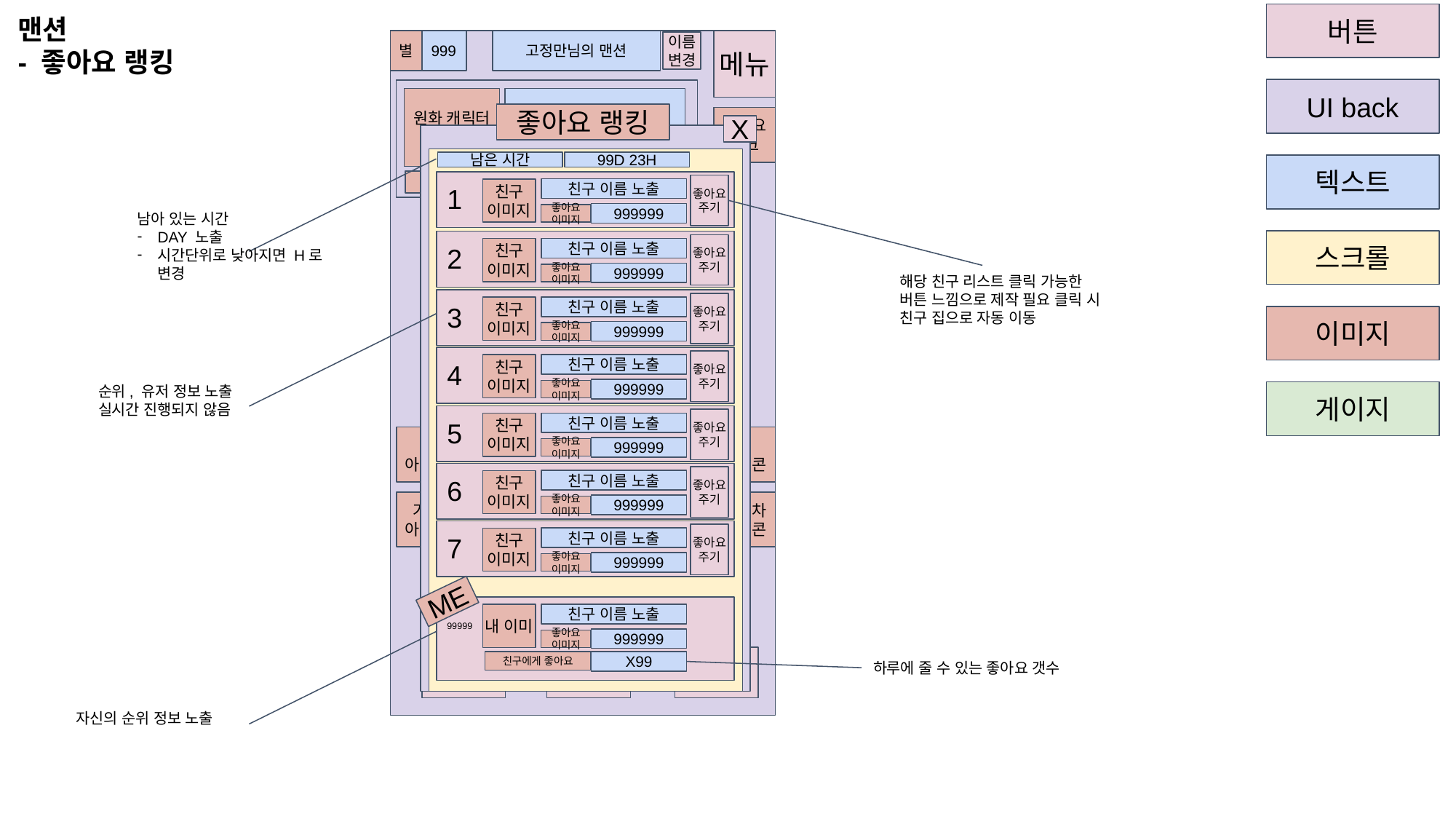

버튼
UI back
텍스트
스크롤
이미지
게이지
맨션
- 좋아요 랭킹

별
999
고정만님의 맨션
메뉴
이름 변경

원화 캐릭터
이미지
퀘스트 텍스트 노출
3줄로 노출
보상
보상 정보
좋아요 랭킹
좋아요 랭크
X

남은 시간
99D 23H
좋아요주기
친구 이미지
친구 이름 노출
999999
좋아요 이미지

1
남아 있는 시간
DAY 노출
시간단위로 낮아지면 H로 변경

좋아요주기
친구 이미지
친구 이름 노출
999999
좋아요 이미지
2
해당 친구 리스트 클릭 가능한 버튼 느낌으로 제작 필요 클릭 시 친구 집으로 자동 이동

좋아요주기
친구 이미지
친구 이름 노출
999999
좋아요 이미지
3

좋아요주기
친구 이미지
친구 이름 노출
999999
좋아요 이미지
4
순위, 유저 정보 노출
실시간 진행되지 않음

좋아요주기
친구 이미지
친구 이름 노출
999999
좋아요 이미지
5
배 아이콘
집 아이콘

좋아요주기
친구 이미지
친구 이름 노출
999999
좋아요 이미지
6
거실 아이콘
자동차 아이콘

좋아요주기
친구 이미지
친구 이름 노출
999999
좋아요 이미지
7
ME

내 이미
친구 이름 노출
999999
좋아요 이미지
X99
친구에게 좋아요
99999
하루에 줄 수 있는 좋아요 갯수
슬롯
빌리지
친구 맨션
자신의 순위 정보 노출